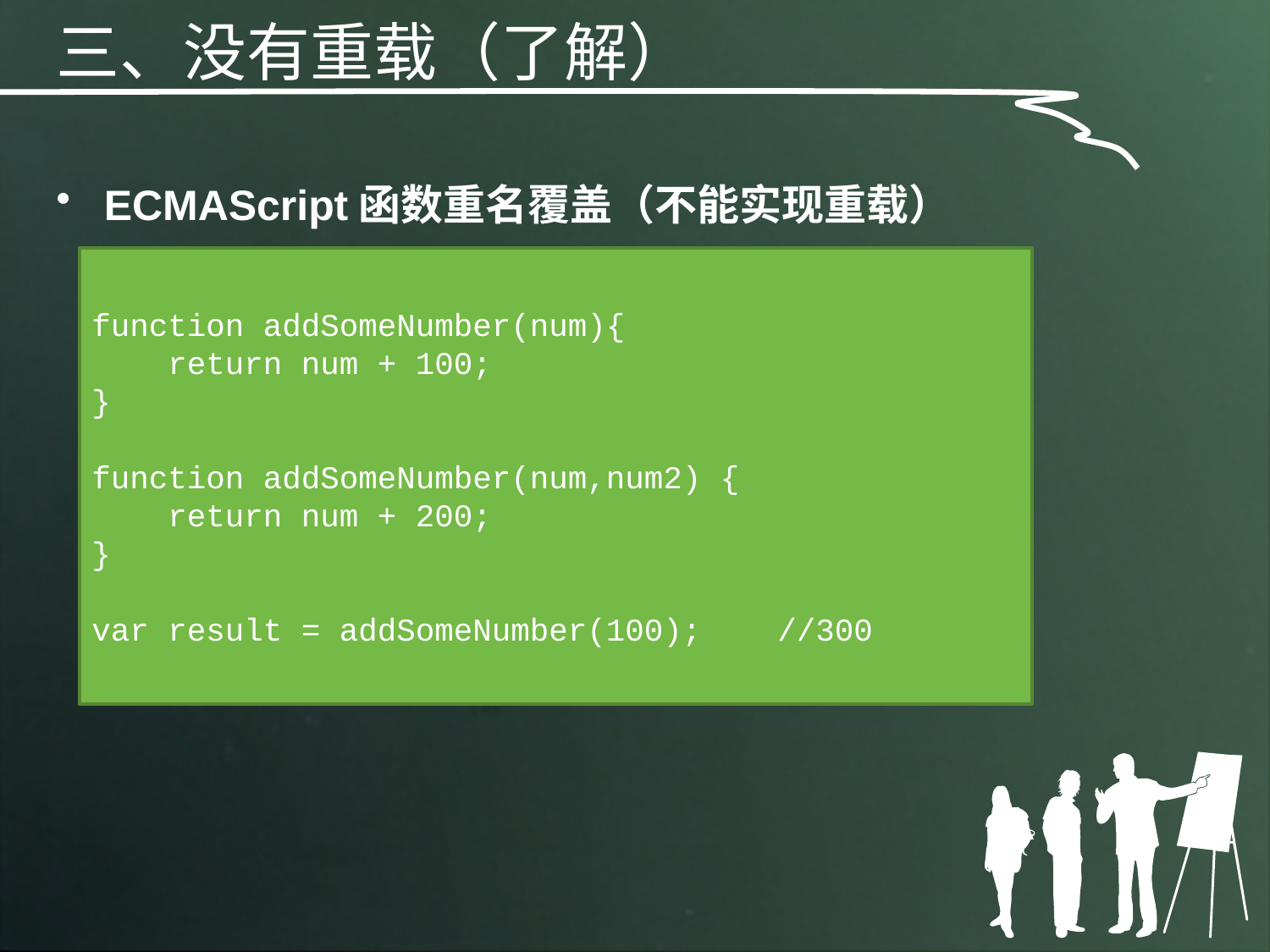

三、没有重载（了解）

ECMAScript函数重名覆盖（不能实现重载）
function addSomeNumber(num){
    return num + 100;
}

function addSomeNumber(num,num2) {
    return num + 200;
}

var result = addSomeNumber(100);    //300